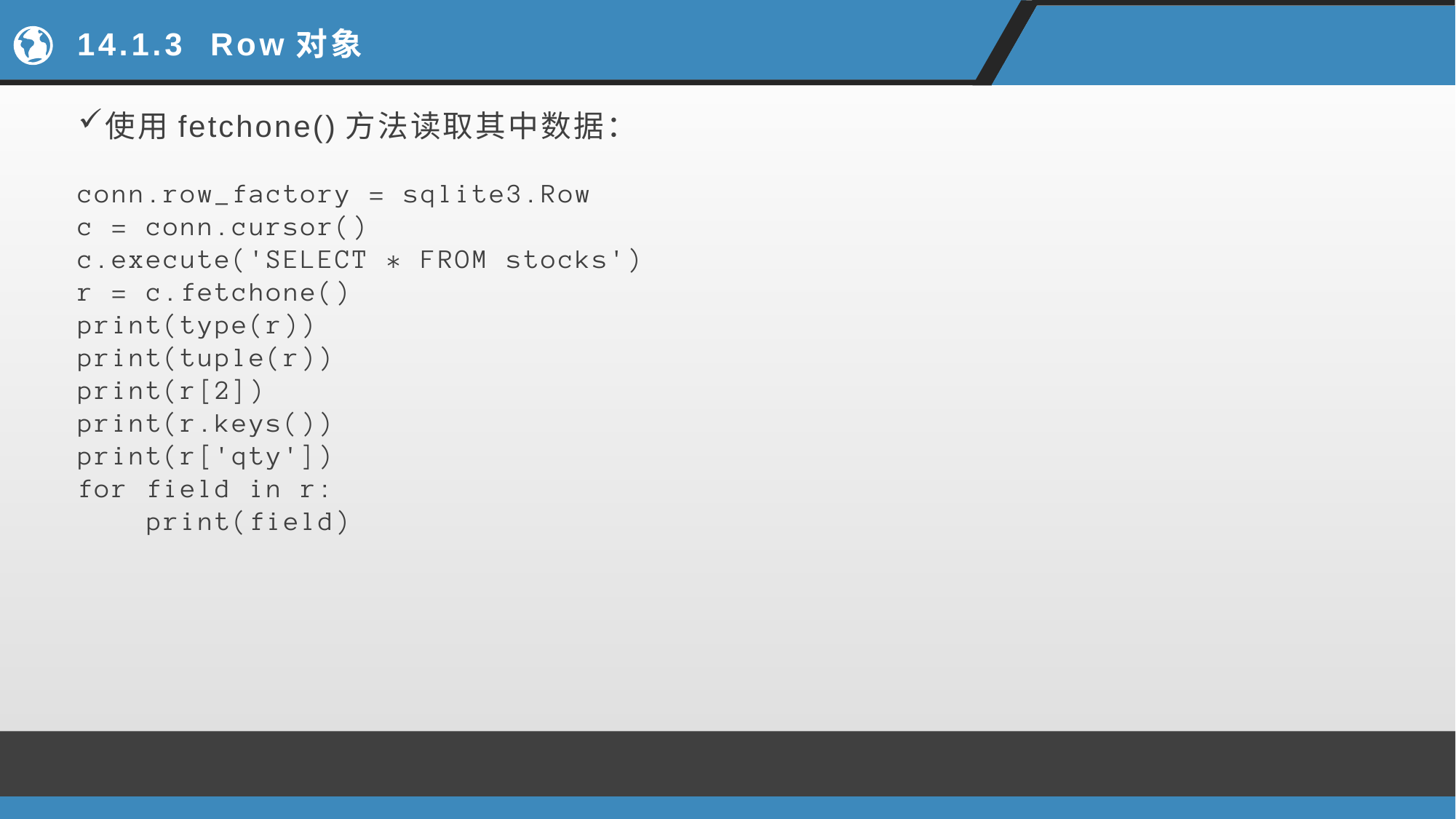

# 14.1.3  Row对象

使用fetchone()方法读取其中数据：

conn.row_factory = sqlite3.Row
c = conn.cursor()
c.execute('SELECT * FROM stocks')
r = c.fetchone()
print(type(r))
print(tuple(r))
print(r[2])
print(r.keys())
print(r['qty'])
for field in r:
    print(field)